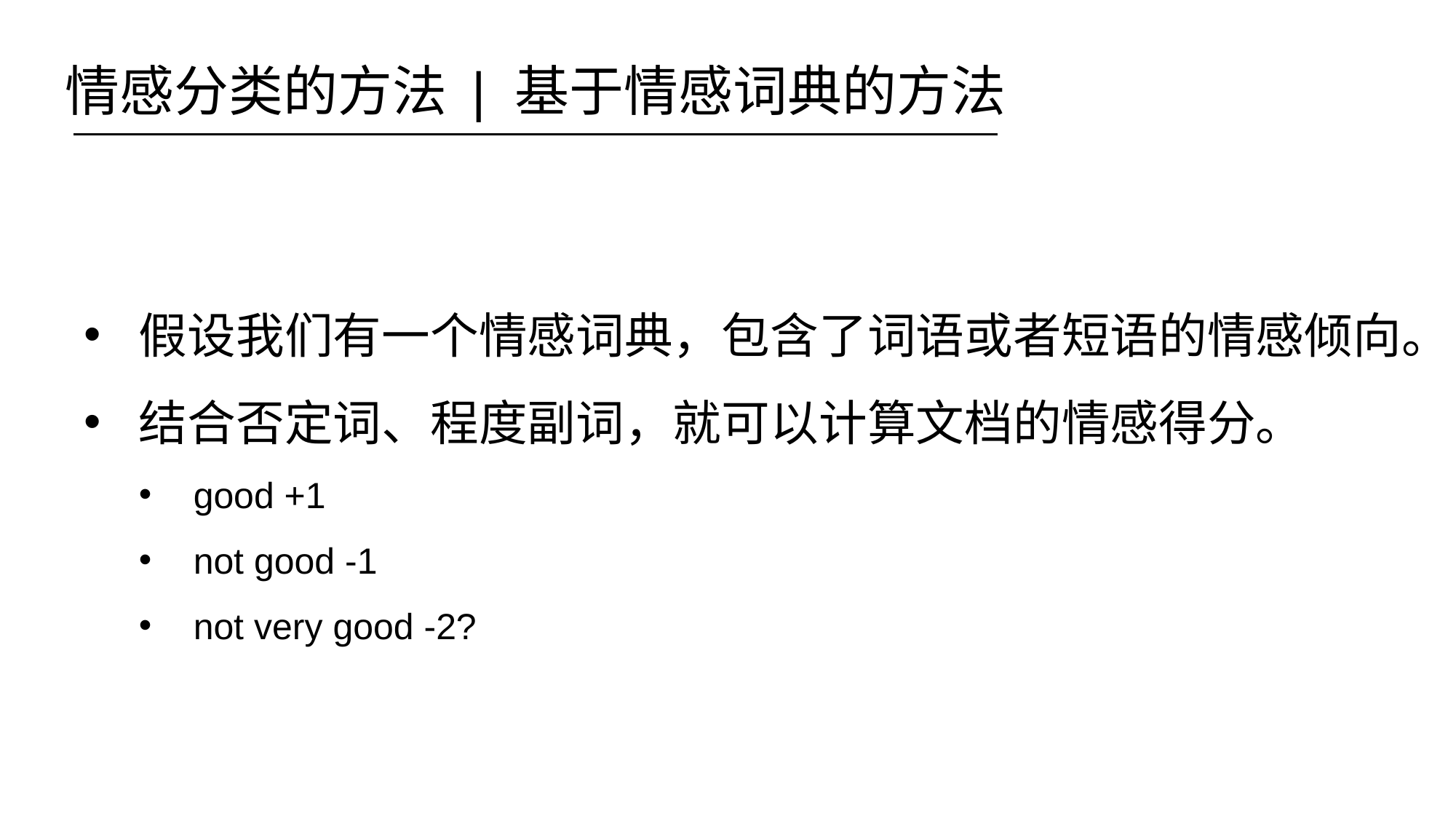

情感分类的方法 | 基于情感词典的方法
假设我们有一个情感词典，包含了词语或者短语的情感倾向。
结合否定词、程度副词，就可以计算文档的情感得分。
good +1
not good -1
not very good -2?